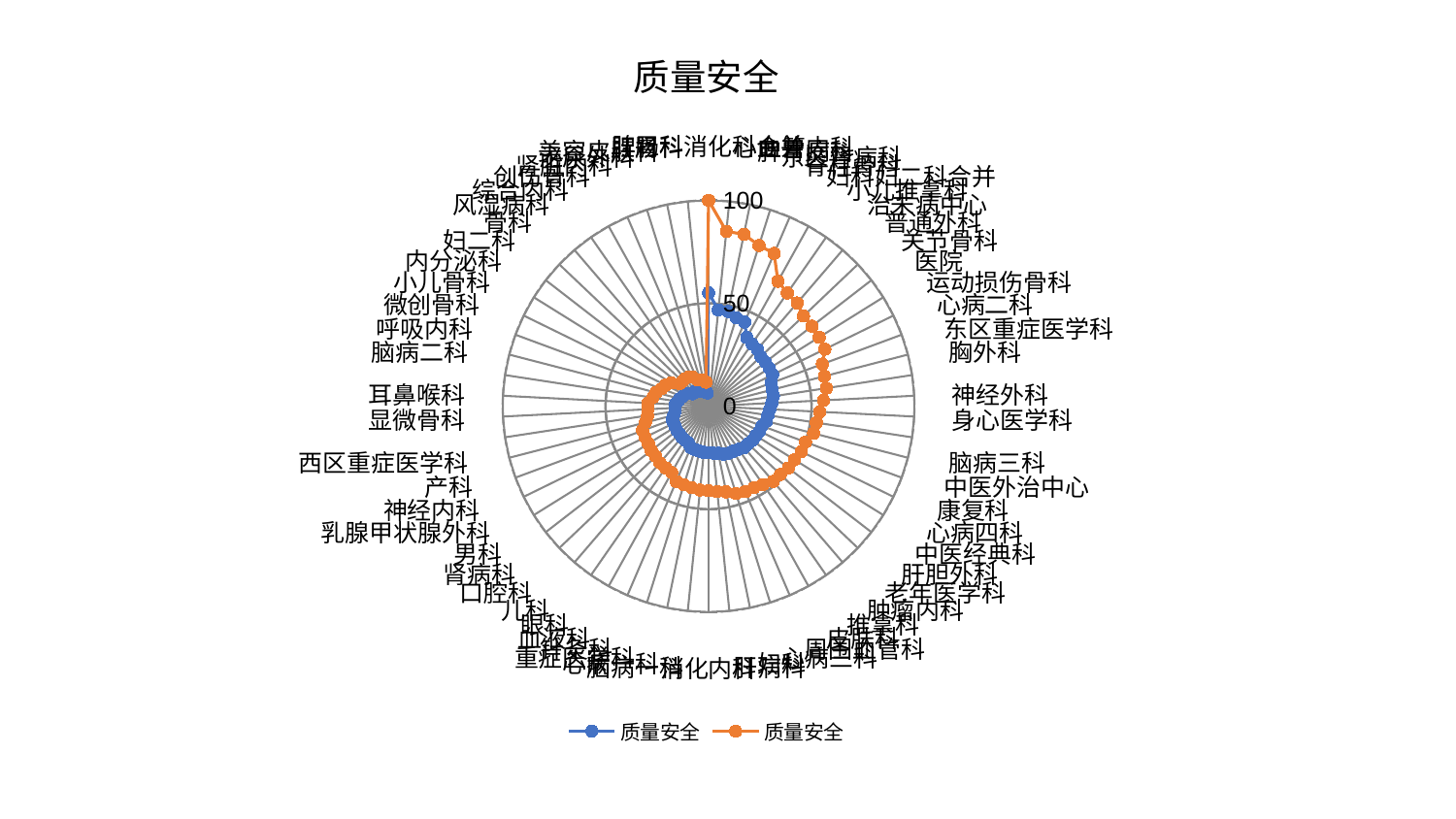

### Chart: 质量安全

| Category | 质量安全 | 质量安全 |
|---|---|---|
| 脾胃科消化科合并 | 55.068298777389714 | 100.00000000000001 |
| 心血管内科 | 47.01930229800948 | 85.3836115186383 |
| 脾胃病科 | 46.94668190340059 | 85.25173819728792 |
| 东区肾病科 | 45.07041549045101 | 81.84457571977202 |
| 脊柱骨科 | 44.476004901613344 | 80.76516959676731 |
| 妇科妇二科合并 | 38.23667614481771 | 69.43500524573524 |
| 小儿推拿科 | 36.898751168272334 | 67.00543141423947 |
| 治未病中心 | 36.39623577875992 | 66.09290024718126 |
| 普通外科 | 35.03167563152726 | 63.61495889520884 |
| 关节骨科 | 34.9683091311708 | 63.49988996850636 |
| 医院 | 34.865349876159854 | 63.31292349723919 |
| 运动损伤骨科 | 34.6328684202378 | 62.89075418915534 |
| 心病二科 | 32.456553035194204 | 58.93872473961447 |
| 东区重症医学科 | 32.00449610592035 | 58.1178224431748 |
| 胸外科 | 31.877608784630688 | 57.88740435489755 |
| 神经外科 | 30.768115298323416 | 55.872645390230176 |
| 身心医学科 | 29.78498903612306 | 54.08736005542333 |
| 脑病三科 | 29.16228441109859 | 52.95657403361119 |
| 中医外治中心 | 29.02673535501548 | 52.71042686892201 |
| 康复科 | 27.640321464474066 | 50.19280071862835 |
| 心病四科 | 27.61521869877737 | 50.147215933454255 |
| 中医经典科 | 27.085467159391946 | 49.185225911705245 |
| 肝胆外科 | 27.032889361067397 | 49.089748478241944 |
| 老年医学科 | 26.522805142759232 | 48.16347287207123 |
| 肿瘤内科 | 26.517959109617532 | 48.1546728305786 |
| 推拿科 | 25.53605211076821 | 46.37160158877645 |
| 皮肤科 | 24.980085522289166 | 45.3620069566152 |
| 周围血管科 | 24.901895853734324 | 45.22002024140738 |
| 心病三科 | 24.499201299813784 | 44.48875640565969 |
| 妇科 | 23.395499916373073 | 42.48451547586021 |
| 肝病科 | 22.93129134684303 | 41.64154669012274 |
| 消化内科 | 22.614603413336162 | 41.06646458201721 |
| 脑病一科 | 22.55390872602854 | 40.956247472255065 |
| 心病一科 | 22.285716377136147 | 40.46922979630225 |
| 重症医学科 | 22.072445854228242 | 40.08194613647822 |
| 针灸科 | 21.91364689246343 | 39.793578844786964 |
| 血液科 | 20.337543323677867 | 36.93149012264055 |
| 眼科 | 20.109213151793536 | 36.51685924252685 |
| 儿科 | 19.98307872871858 | 36.28780836230111 |
| 口腔科 | 19.485596241427267 | 35.38441657730633 |
| 肾病科 | 19.405911774636255 | 35.23971541790947 |
| 男科 | 18.978427196068104 | 34.46343471184257 |
| 乳腺甲状腺外科 | 18.896631885553123 | 34.31490041474065 |
| 神经内科 | 18.854807192405698 | 34.238949833233676 |
| 产科 | 17.485667201247185 | 31.75269181990158 |
| 西区重症医学科 | 16.520713066980978 | 30.00040573936189 |
| 显微骨科 | 16.308298377102595 | 29.61467620967902 |
| 耳鼻喉科 | 16.202304658008508 | 29.422199373736515 |
| 脑病二科 | 15.076172605775275 | 27.3772259911638 |
| 呼吸内科 | 14.519596943843998 | 26.366525326192836 |
| 微创骨科 | 13.388281674476863 | 24.312139600676947 |
| 小儿骨科 | 12.805637803869349 | 23.254100976744116 |
| 内分泌科 | 11.817775645240319 | 21.46021560065432 |
| 妇二科 | 9.8350007806657 | 17.85964157059418 |
| 骨科 | 9.71084228113997 | 17.63417882291128 |
| 风湿病科 | 9.693170128090124 | 17.602087486439668 |
| 综合内科 | 9.43598866774509 | 17.135064778175746 |
| 创伤骨科 | 8.985550165897498 | 16.31710142748561 |
| 肾脏内科 | 7.644373915984071 | 13.88162352152187 |
| 泌尿外科 | 7.405861078276169 | 13.448501665566095 |
| 美容皮肤科 | 7.11609414934679 | 12.922306131360937 |
| 肛肠科 | 6.449558131179515 | 11.711925507725354 |
64